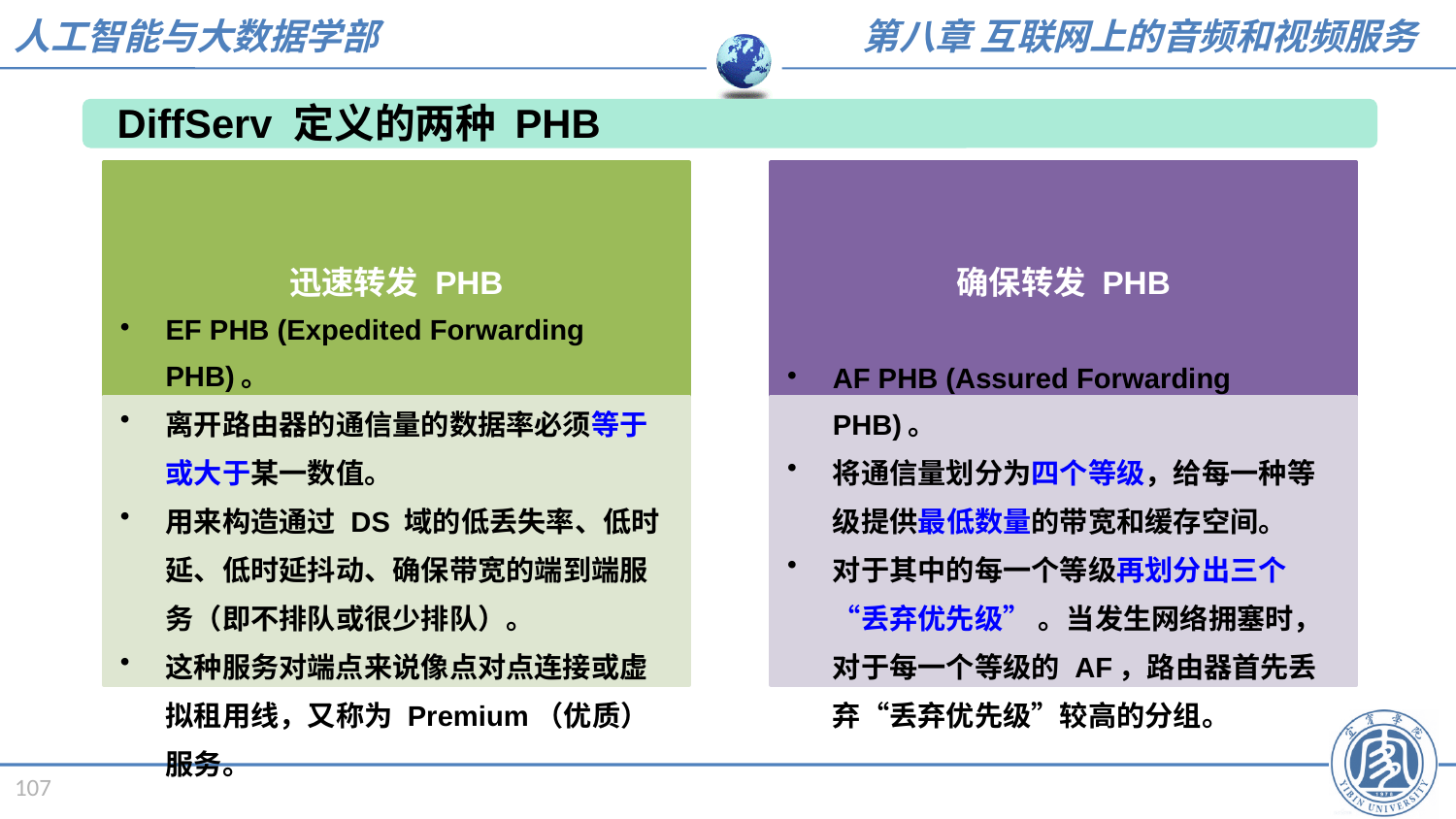

DiffServ 定义的两种 PHB

迅速转发 PHB
EF PHB (Expedited Forwarding PHB)。
确保转发 PHB
AF PHB (Assured Forwarding PHB)。
将通信量划分为四个等级，给每一种等级提供最低数量的带宽和缓存空间。
离开路由器的通信量的数据率必须等于或大于某一数值。
107